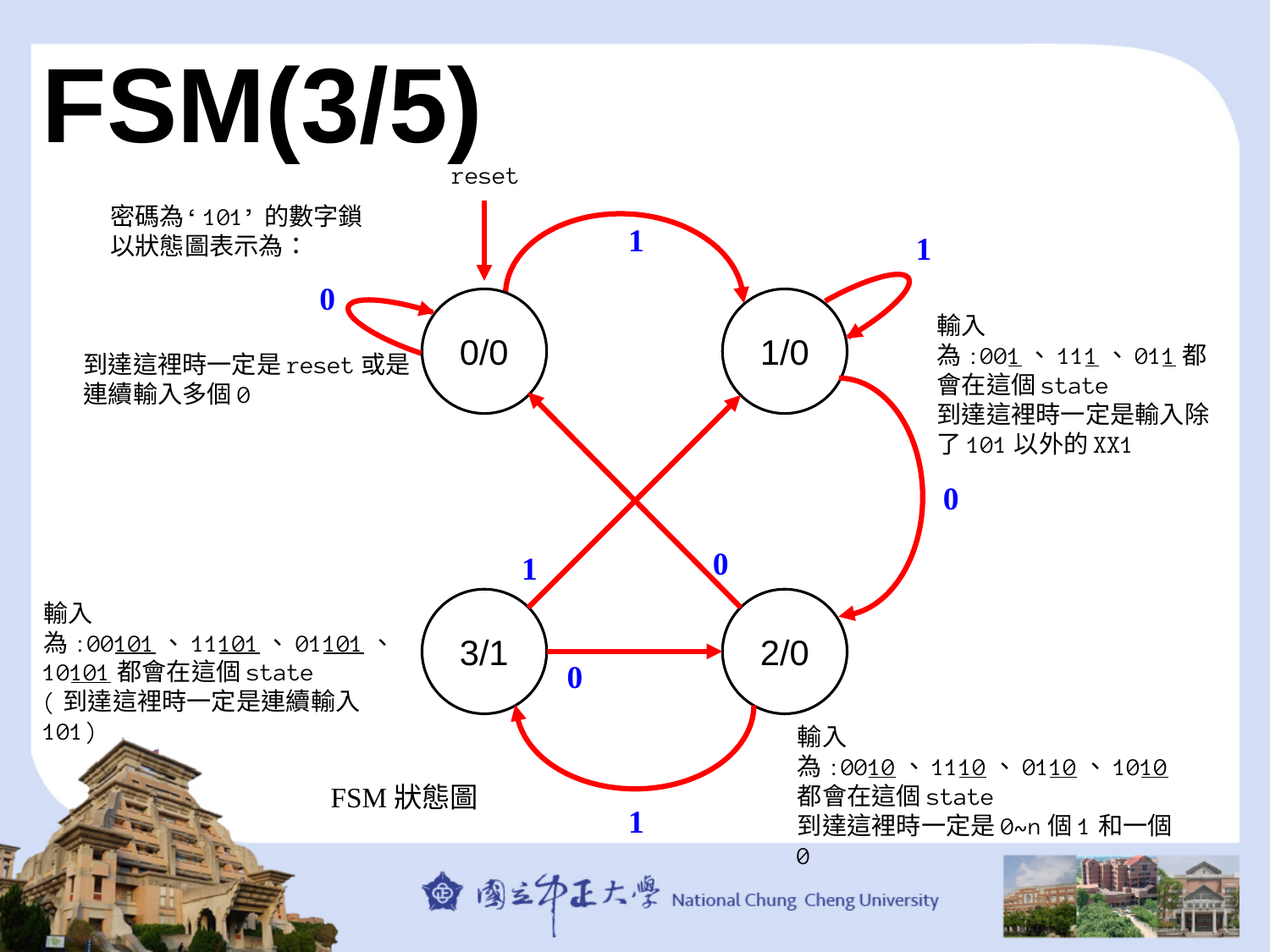

FSM(3/5)
reset
1

1

0
0/0
1/0

0
0
1
3/1
2/0

0
1
密碼為‘101’的數字鎖
以狀態圖表示為：
輸入為:001、111、011都會在這個state
到達這裡時一定是輸入除了101以外的XX1
到達這裡時一定是reset或是連續輸入多個0
輸入為:00101、11101、01101、10101都會在這個state
(到達這裡時一定是連續輸入101)
輸入為:0010、1110、0110、1010都會在這個state
到達這裡時一定是0~n個1和一個0
FSM狀態圖